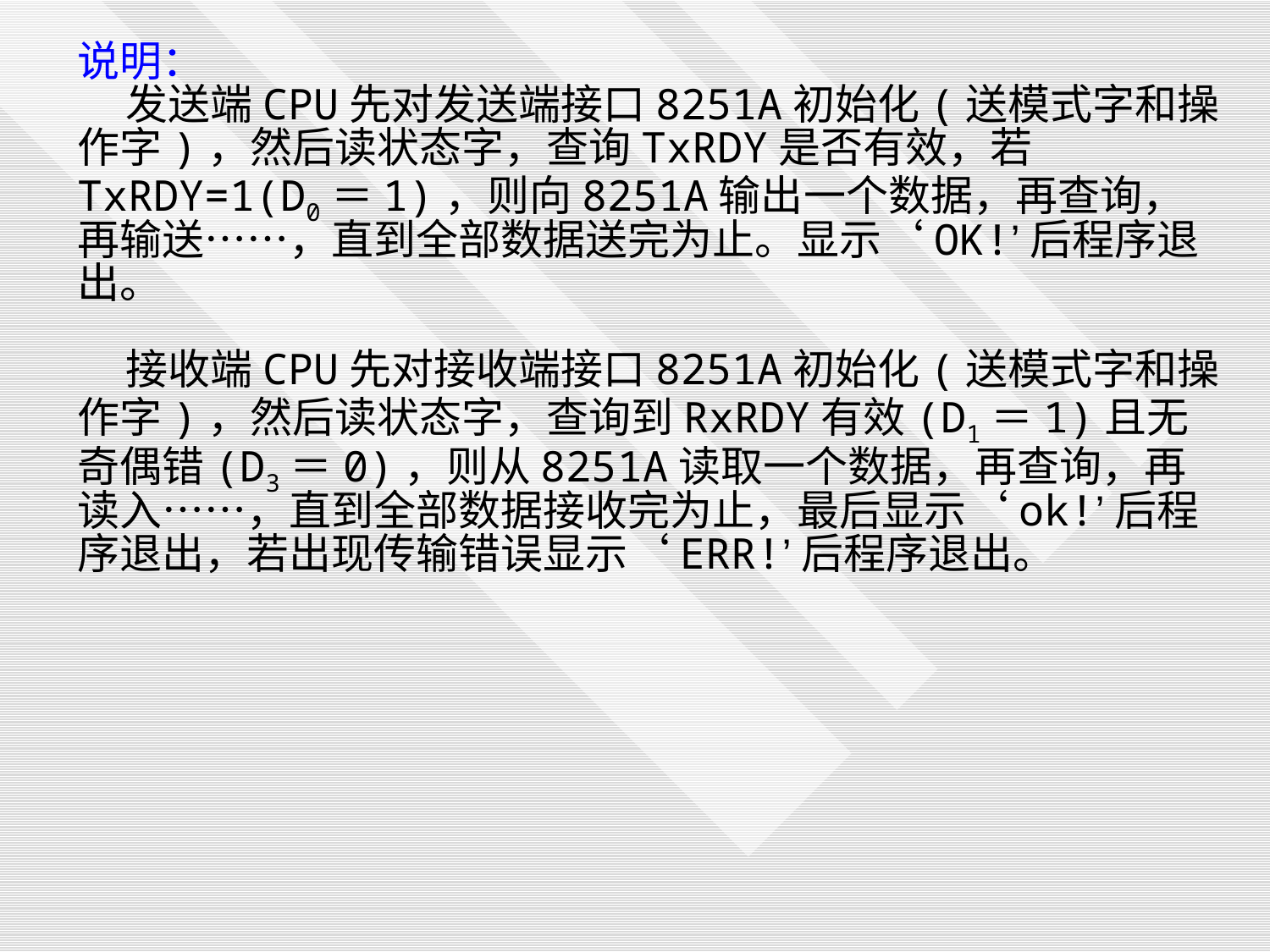

说明：
    发送端CPU先对发送端接口8251A初始化(送模式字和操作字)，然后读状态字，查询TxRDY是否有效，若TxRDY=1(D0＝1)，则向8251A输出一个数据，再查询，再输送……，直到全部数据送完为止。显示‘OK!’后程序退出。

    接收端CPU先对接收端接口8251A初始化(送模式字和操作字)，然后读状态字，查询到RxRDY有效(D1＝1)且无奇偶错(D3＝0)，则从8251A读取一个数据，再查询，再读入……，直到全部数据接收完为止，最后显示‘ok!’后程序退出，若出现传输错误显示‘ERR!’后程序退出。